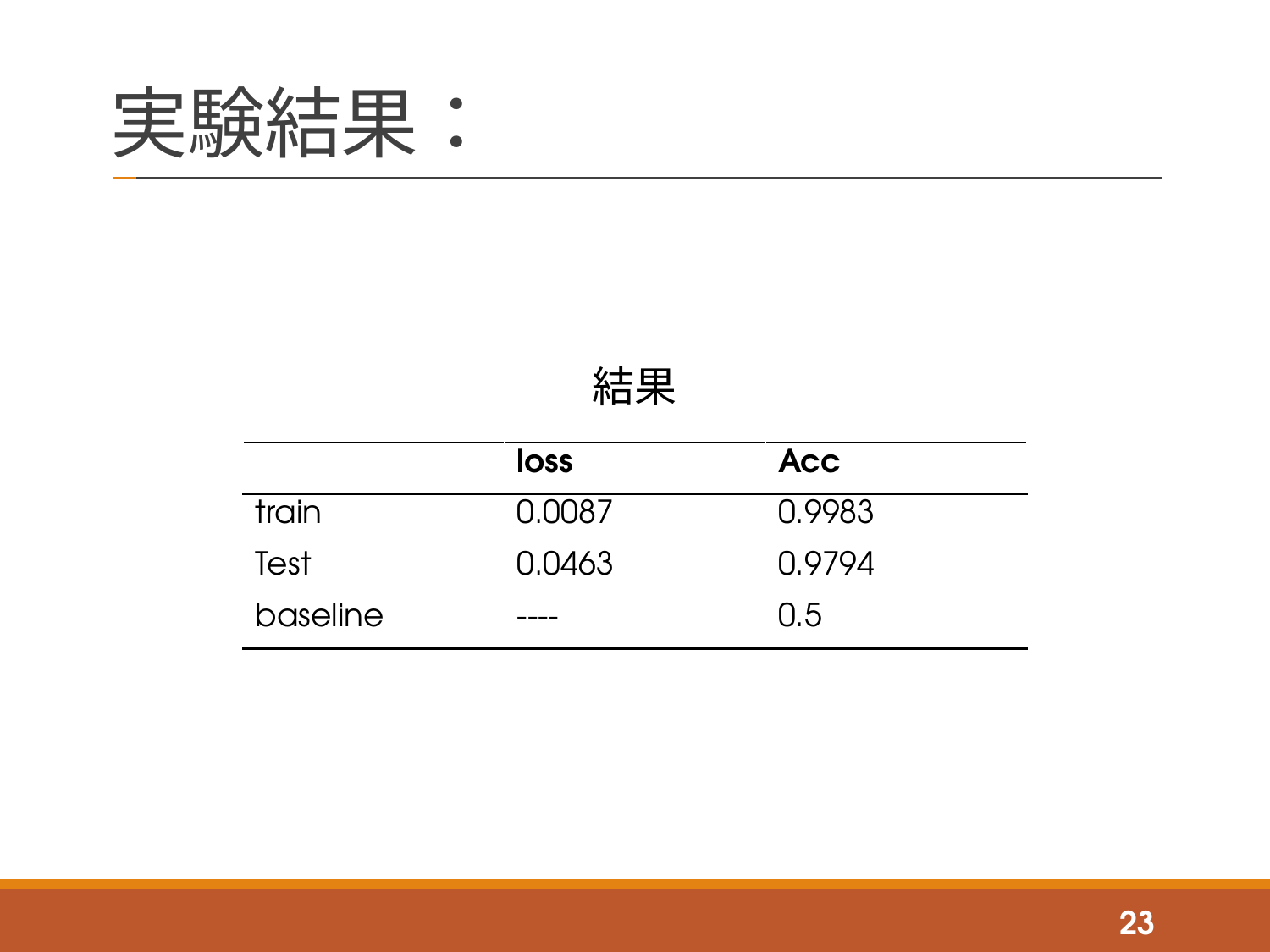

# 実験結果：
結果
|  | loss | Acc |
| --- | --- | --- |
| train | 0.0087 | 0.9983 |
| Test | 0.0463 | 0.9794 |
| baseline | ---- | 0.5 |
23